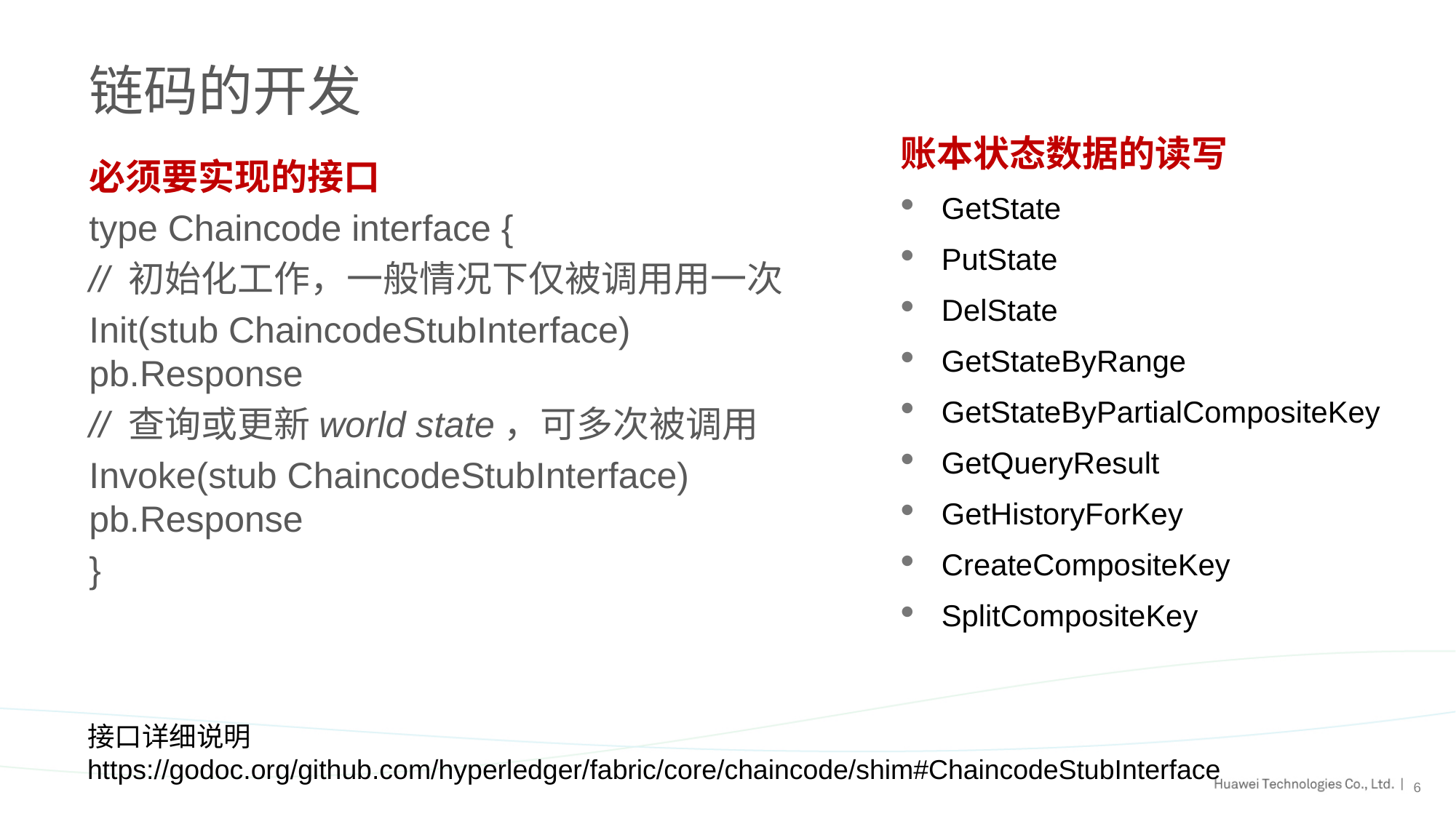

链码的开发
账本状态数据的读写
GetState
PutState
DelState
GetStateByRange
GetStateByPartialCompositeKey
GetQueryResult
GetHistoryForKey
CreateCompositeKey
SplitCompositeKey
必须要实现的接口
type Chaincode interface {
// 初始化工作，一般情况下仅被调⽤用一次
Init(stub ChaincodeStubInterface) pb.Response
// 查询或更新world state，可多次被调⽤
Invoke(stub ChaincodeStubInterface) pb.Response
}
接口详细说明
https://godoc.org/github.com/hyperledger/fabric/core/chaincode/shim#ChaincodeStubInterface